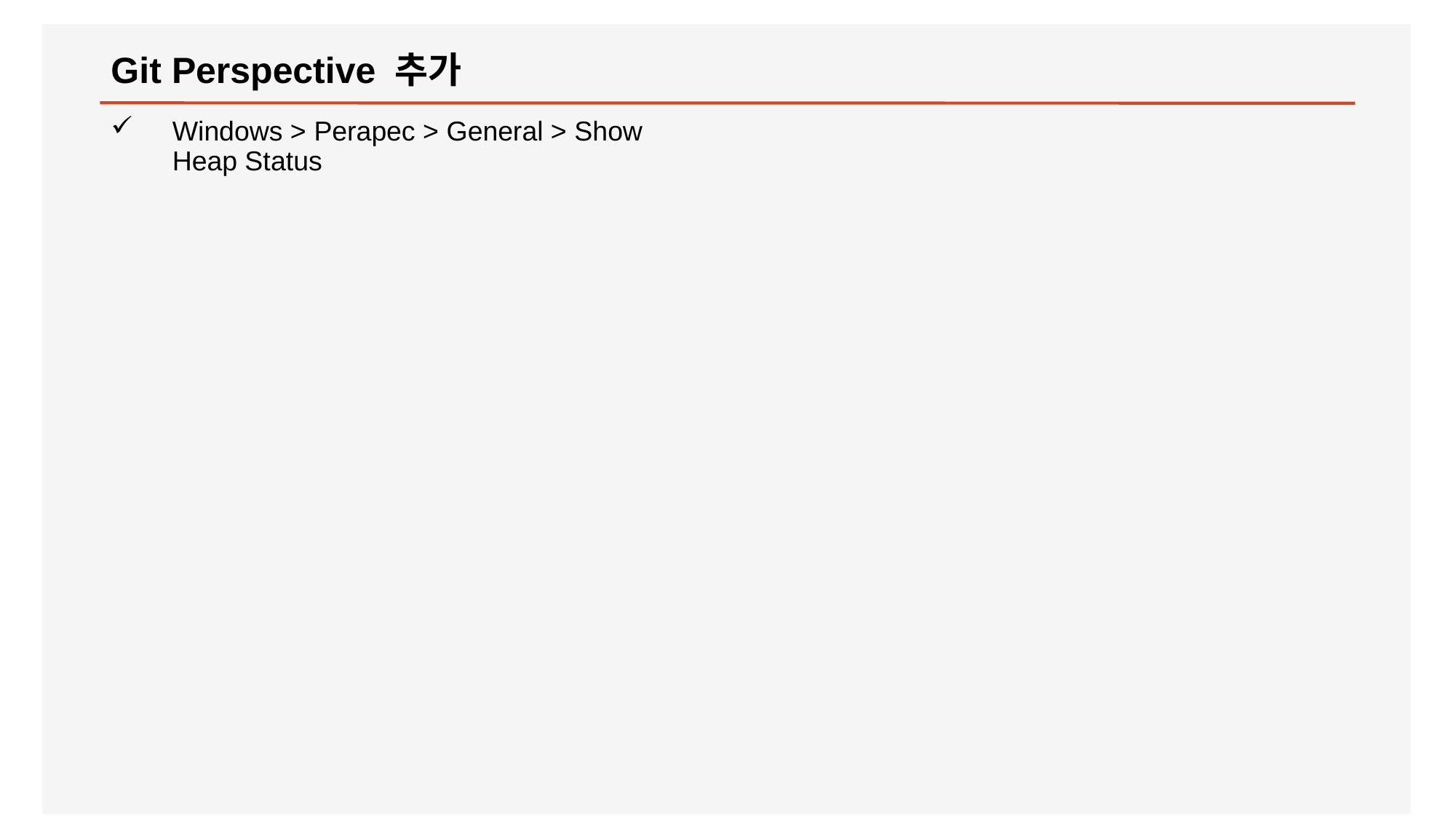

# Git Perspective 추가
Windows > Perapec > General > Show Heap Status